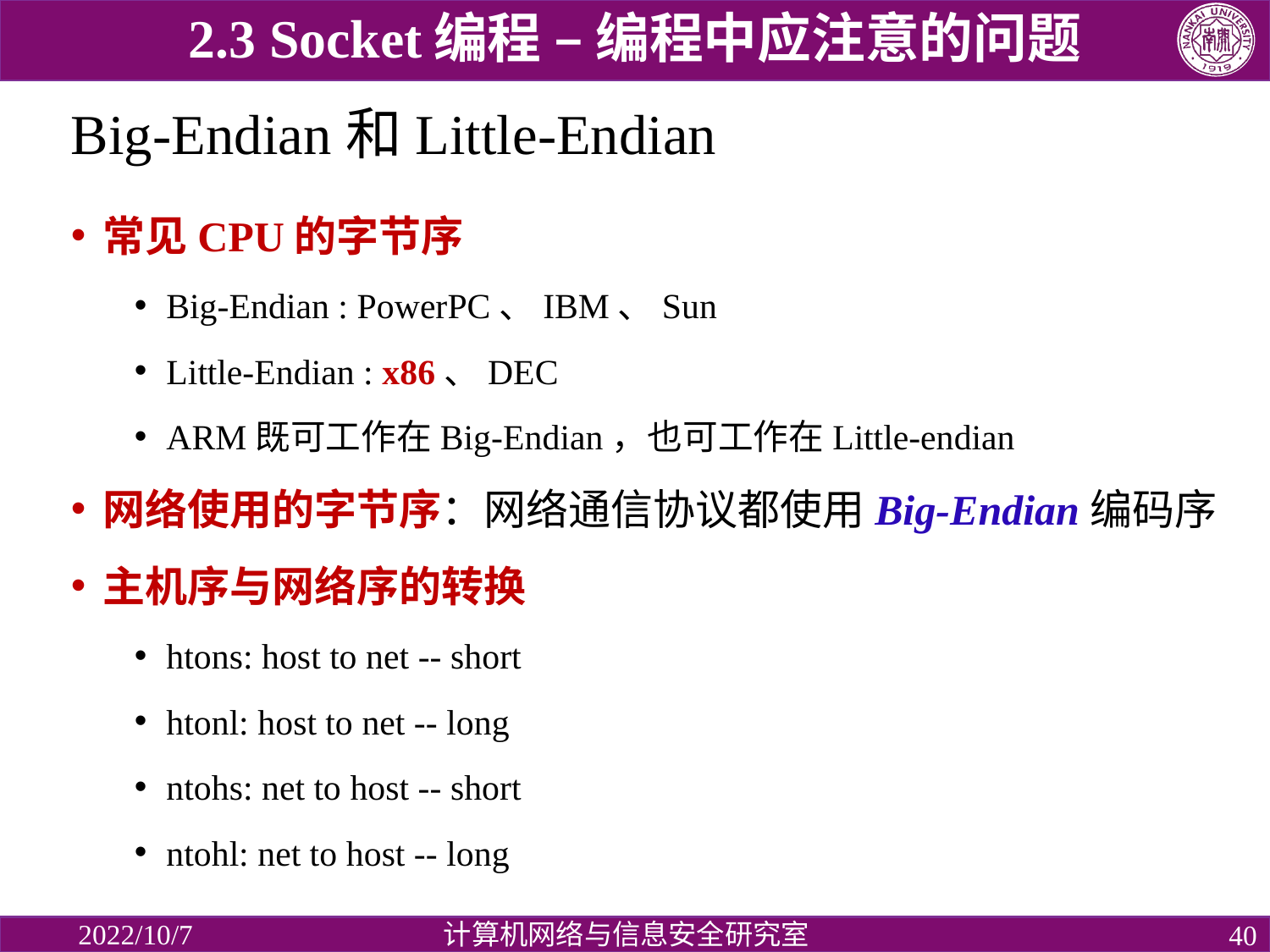

2.3 Socket编程 – 编程中应注意的问题
# Big-Endian和Little-Endian
常见CPU的字节序
Big-Endian : PowerPC、IBM、Sun
Little-Endian : x86、DEC
ARM既可工作在Big-Endian，也可工作在Little-endian
网络使用的字节序：网络通信协议都使用Big-Endian编码序
主机序与网络序的转换
htons: host to net -- short
htonl: host to net -- long
ntohs: net to host -- short
ntohl: net to host -- long